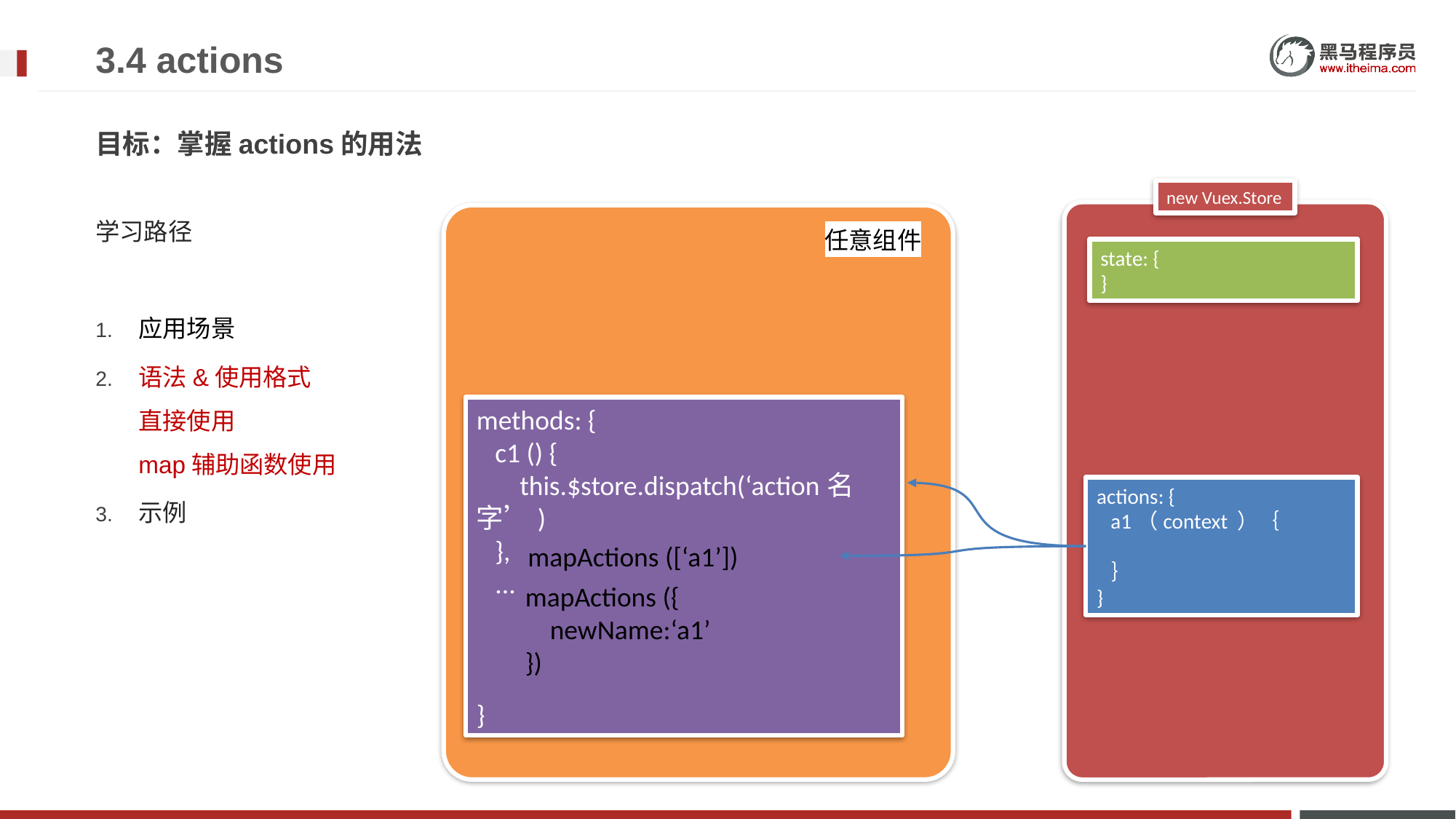

# 3.4 actions
目标：掌握actions的用法
new Vuex.Store
学习路径

应用场景
语法&使用格式
直接使用
map辅助函数使用
示例

任意组件
state: {
}
methods: {
   c1 () {
       this.$store.dispatch(‘action名字’)
   },
   ...

}
actions: {
   a1（context ）｛

  ｝
}
mapActions ([‘a1’])
mapActions ({
    newName:‘a1’
})